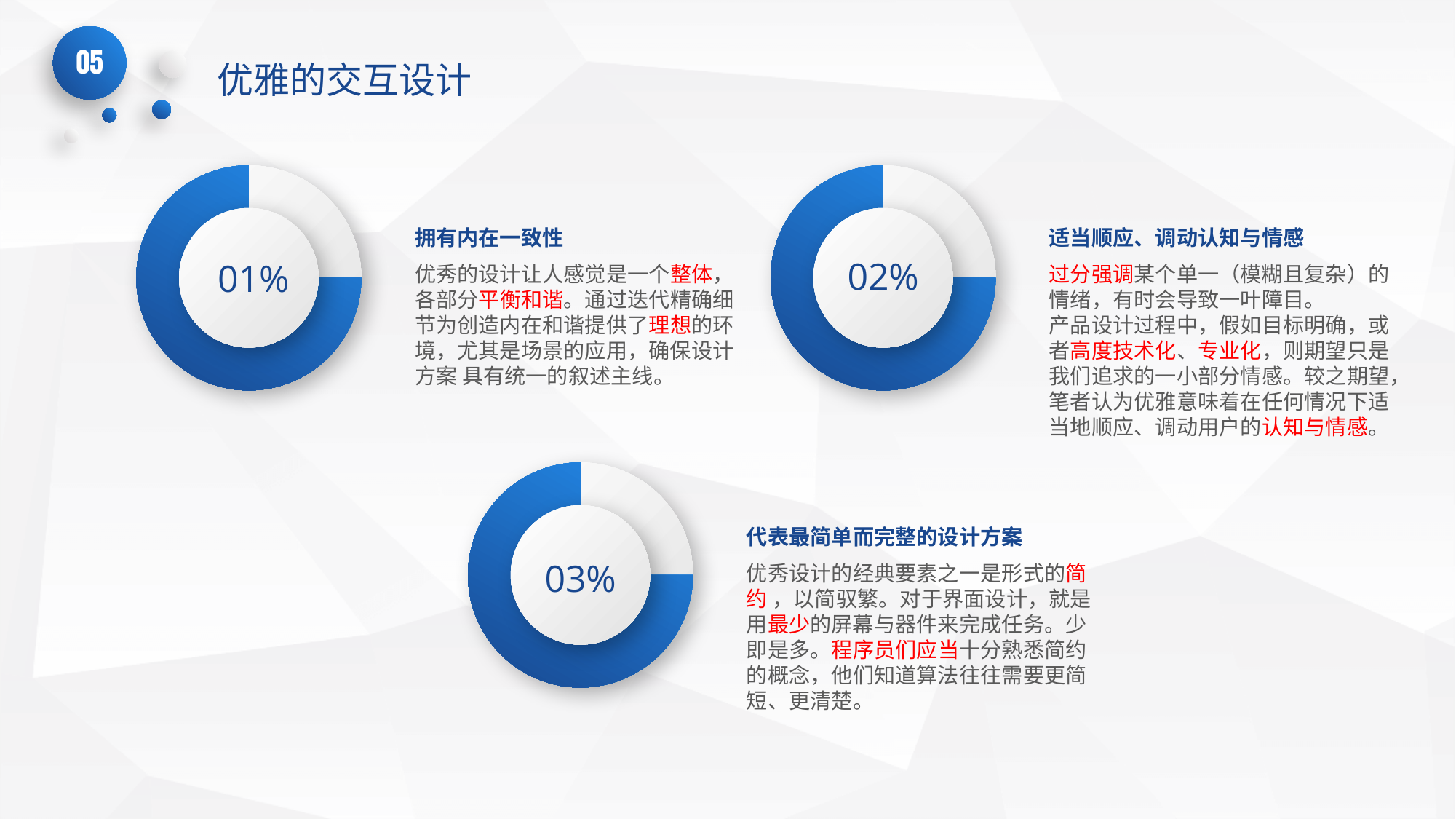

优雅的交互设计

拥有内在一致性
优秀的设计让人感觉是一个整体，各部分平衡和谐。通过迭代精确细节为创造内在和谐提供了理想的环境，尤其是场景的应用，确保设计方案 具有统一的叙述主线。
适当顺应、调动认知与情感
过分强调某个单一（模糊且复杂）的情绪，有时会导致一叶障目。
产品设计过程中，假如目标明确，或者高度技术化、专业化，则期望只是我们追求的一小部分情感。较之期望，笔者认为优雅意味着在任何情况下适当地顺应、调动用户的认知与情感。
02%
01%

代表最简单而完整的设计方案
优秀设计的经典要素之一是形式的简约 ，以简驭繁。对于界面设计，就是用最少的屏幕与器件来完成任务。少即是多。程序员们应当十分熟悉简约的概念，他们知道算法往往需要更简短、更清楚。
03%